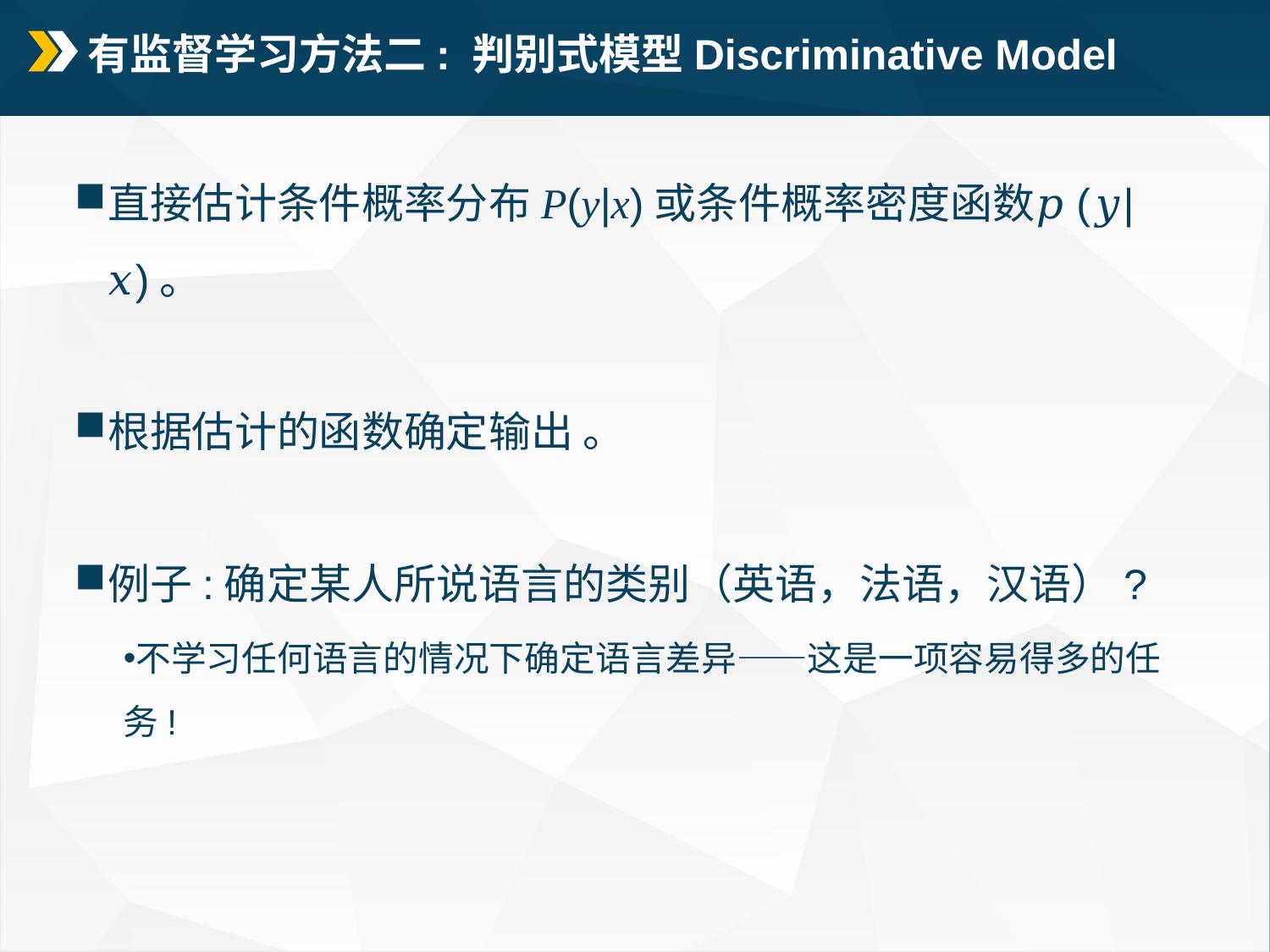

# 有监督学习方法二: 判别式模型Discriminative Model
直接估计条件概率分布P(y|x)或条件概率密度函数𝑝(𝑦|𝑥)。

根据估计的函数确定输出 。

例子:确定某人所说语言的类别（英语，法语，汉语）?
不学习任何语言的情况下确定语言差异——这是一项容易得多的任务!